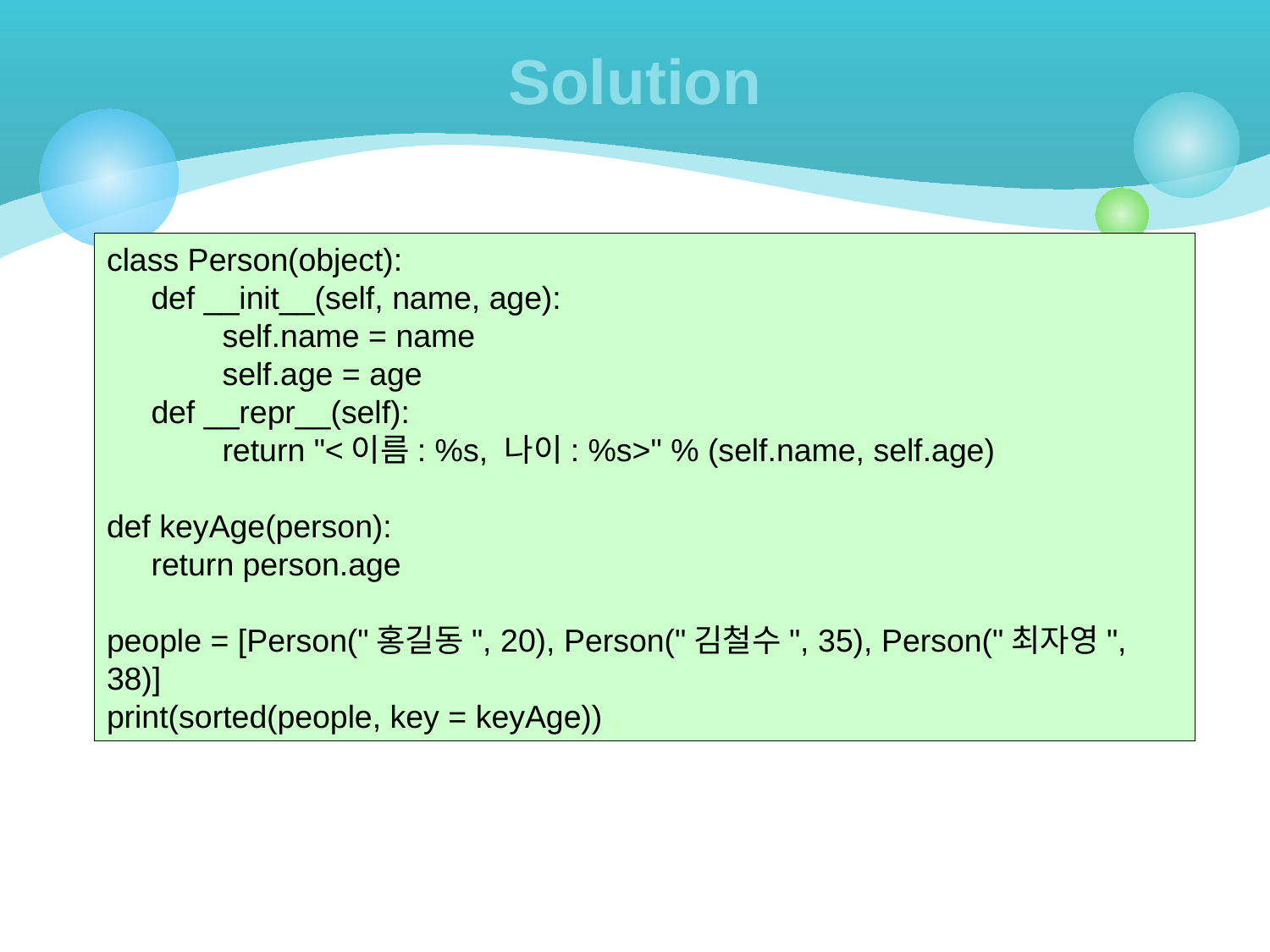

# Solution
class Person(object):
     def __init__(self, name, age):
             self.name = name
             self.age = age
     def __repr__(self):
             return "<이름: %s, 나이: %s>" % (self.name, self.age)

def keyAge(person):
     return person.age

people = [Person("홍길동", 20), Person("김철수", 35), Person("최자영", 38)]
print(sorted(people, key = keyAge))